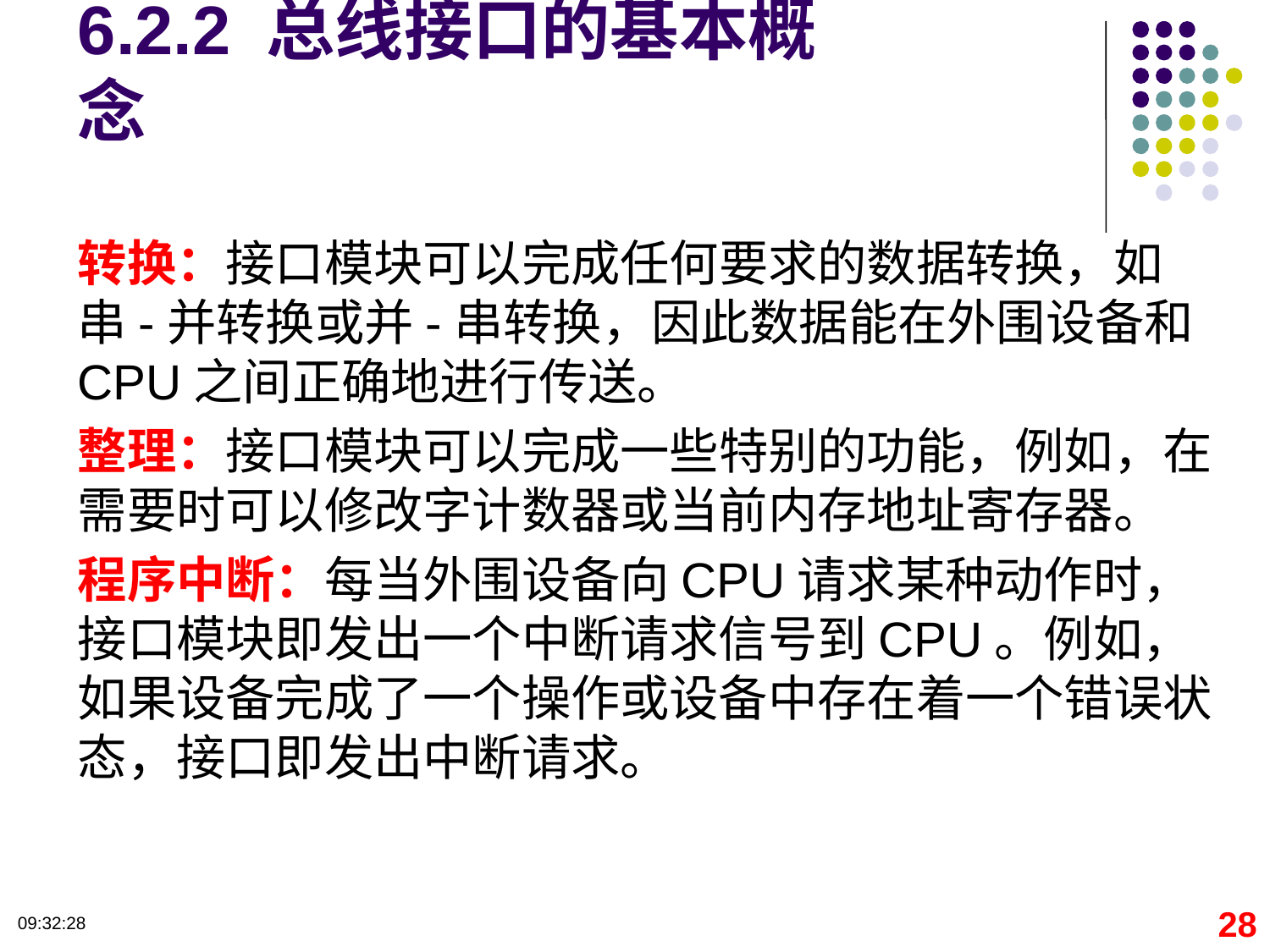

# 6.2.2 总线接口的基本概念
转换：接口模块可以完成任何要求的数据转换，如串-并转换或并-串转换，因此数据能在外围设备和CPU之间正确地进行传送。
整理：接口模块可以完成一些特别的功能，例如，在需要时可以修改字计数器或当前内存地址寄存器。
程序中断：每当外围设备向CPU请求某种动作时，接口模块即发出一个中断请求信号到CPU。例如，如果设备完成了一个操作或设备中存在着一个错误状态，接口即发出中断请求。
28
09:32:28